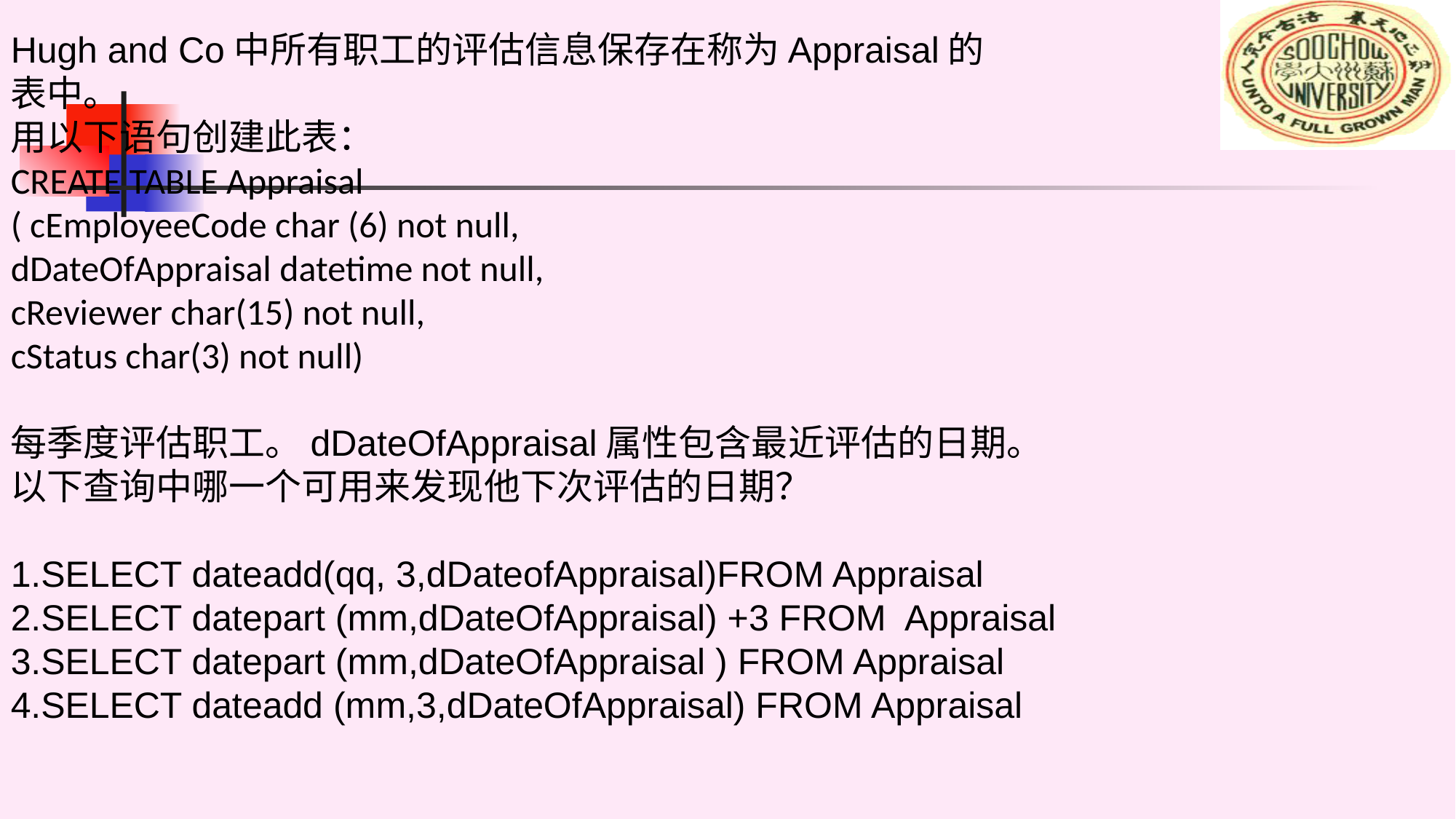

Hugh and Co中所有职工的评估信息保存在称为Appraisal的
表中。
用以下语句创建此表：
CREATE TABLE Appraisal
( cEmployeeCode char (6) not null,
dDateOfAppraisal datetime not null,
cReviewer char(15) not null,
cStatus char(3) not null)

每季度评估职工。dDateOfAppraisal属性包含最近评估的日期。
以下查询中哪一个可用来发现他下次评估的日期？

1.SELECT dateadd(qq, 3,dDateofAppraisal)FROM Appraisal
2.SELECT datepart (mm,dDateOfAppraisal) +3 FROM  Appraisal
3.SELECT datepart (mm,dDateOfAppraisal ) FROM Appraisal
4.SELECT dateadd (mm,3,dDateOfAppraisal) FROM Appraisal